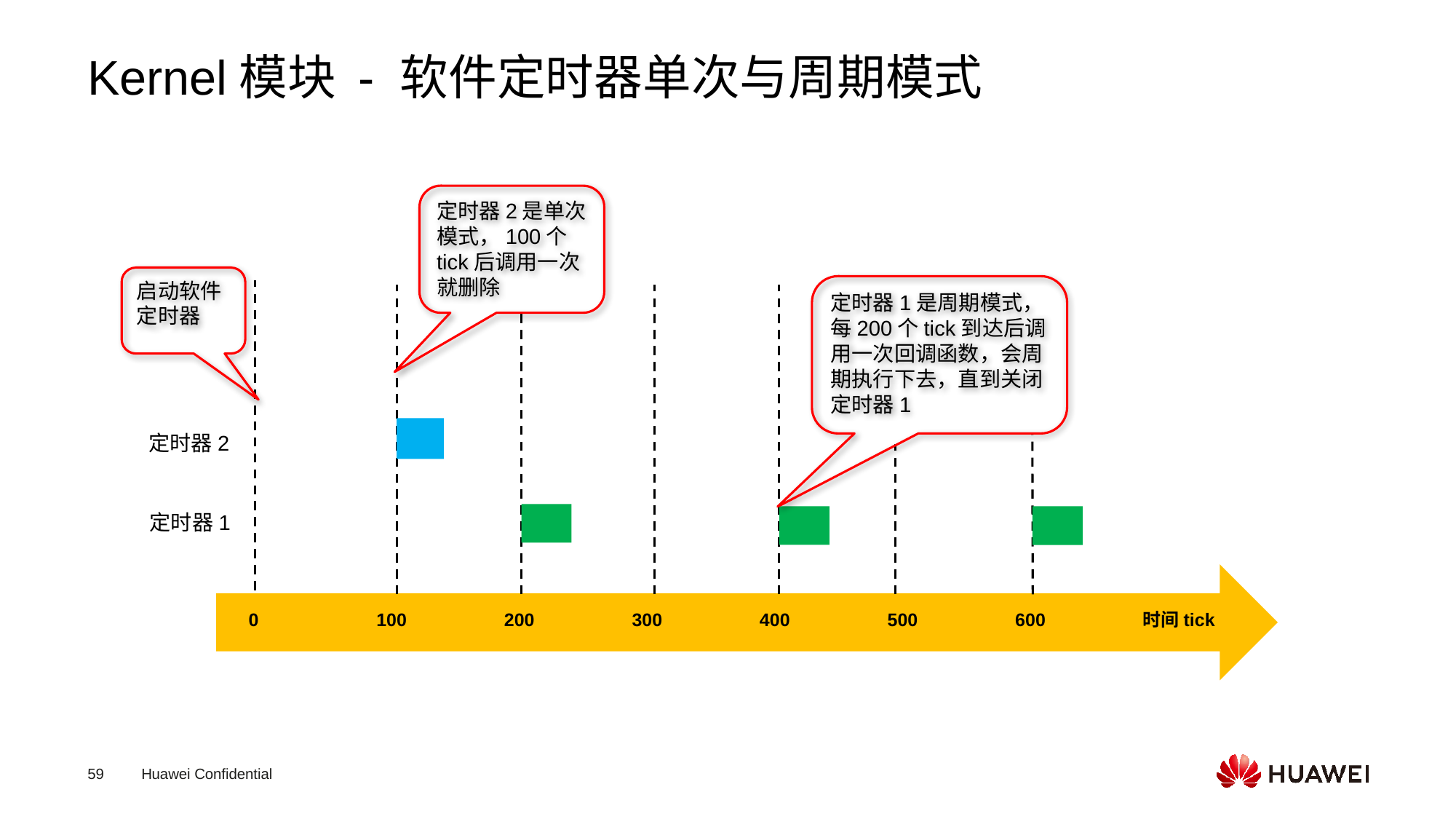

# Kernel模块 - 软件定时器单次与周期模式
定时器2是单次模式，100个tick后调用一次就删除
启动软件定时器
定时器1是周期模式，每200个tick到达后调用一次回调函数，会周期执行下去，直到关闭定时器1

定时器2
定时器1

0
100
200
300
400
500
600
时间tick